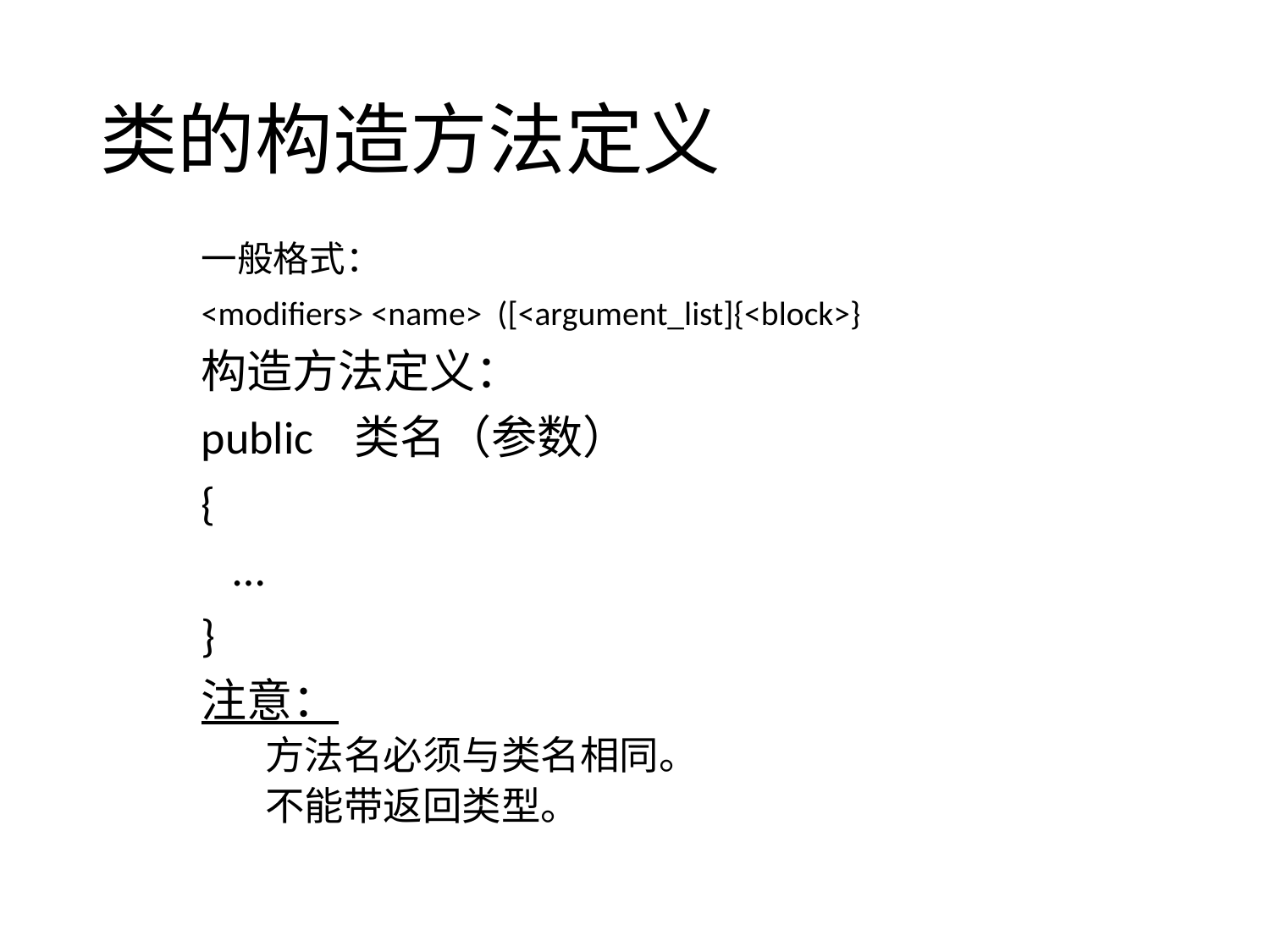

# 类的构造方法定义
一般格式：
<modifiers> <name>  ([<argument_list]{<block>}
构造方法定义：
public   类名（参数）
{
 		…
}
注意：
方法名必须与类名相同。
不能带返回类型。